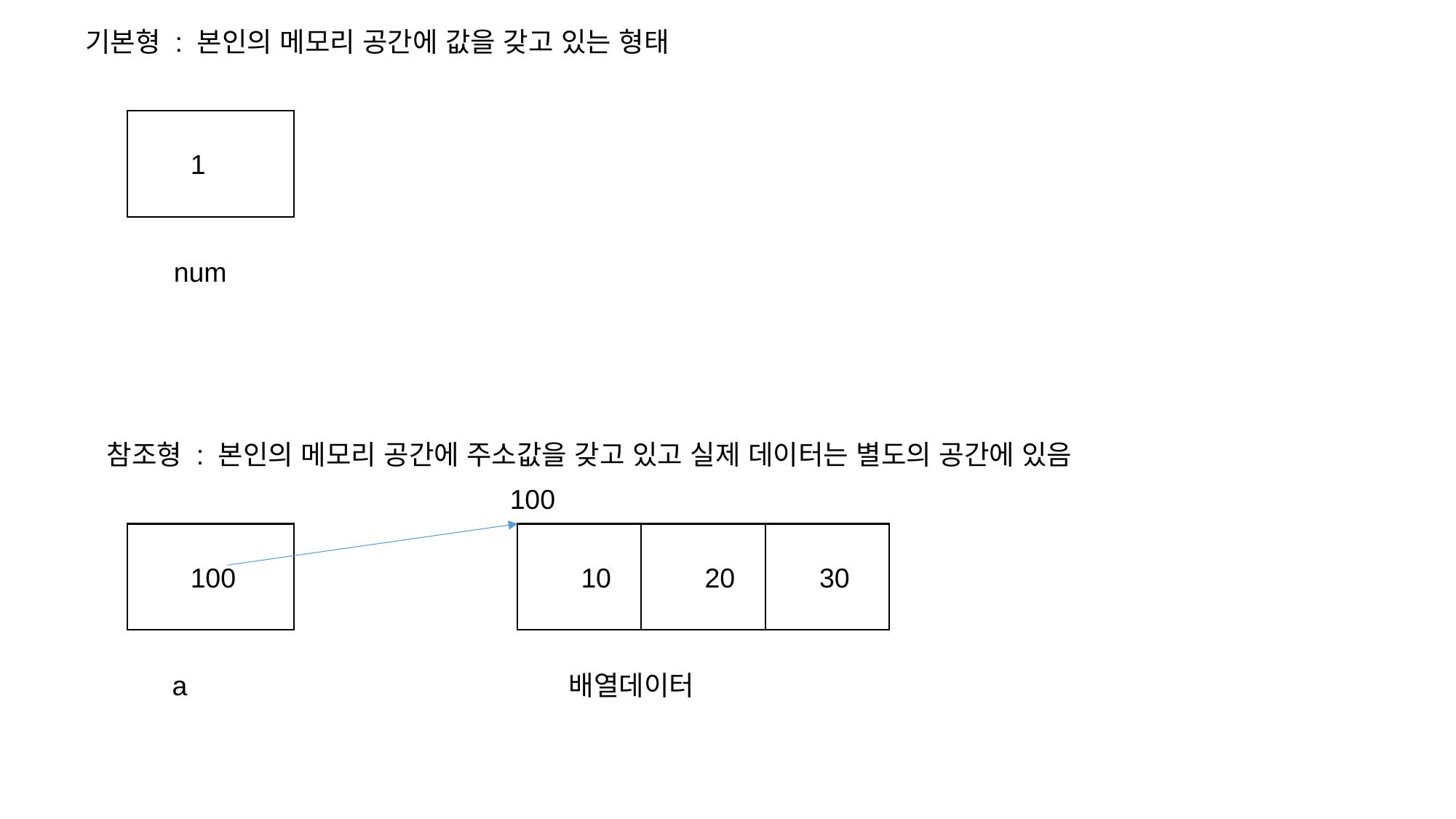

기본형 : 본인의 메모리 공간에 값을 갖고 있는 형태

1
num
참조형 : 본인의 메모리 공간에 주소값을 갖고 있고 실제 데이터는 별도의 공간에 있음
100

100
10
20
30
a
배열데이터